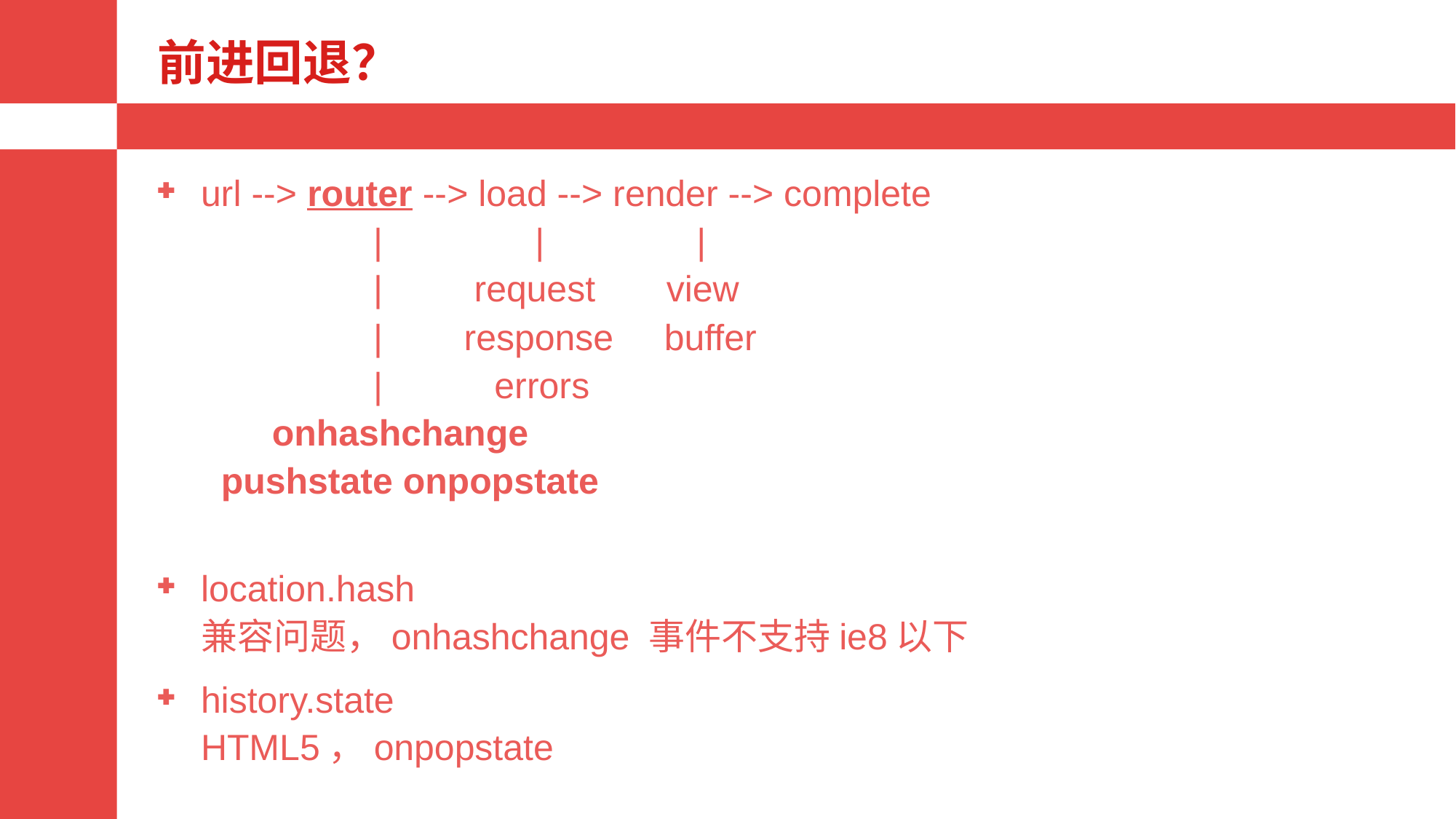

# 前进回退？
url --> router --> load --> render --> complete
                 |               |               |
                 |         request       view
                 |        response     buffer
                 |           errors
       onhashchange
  pushstate onpopstate
location.hash
兼容问题，onhashchange 事件不支持ie8以下
history.state
HTML5，onpopstate